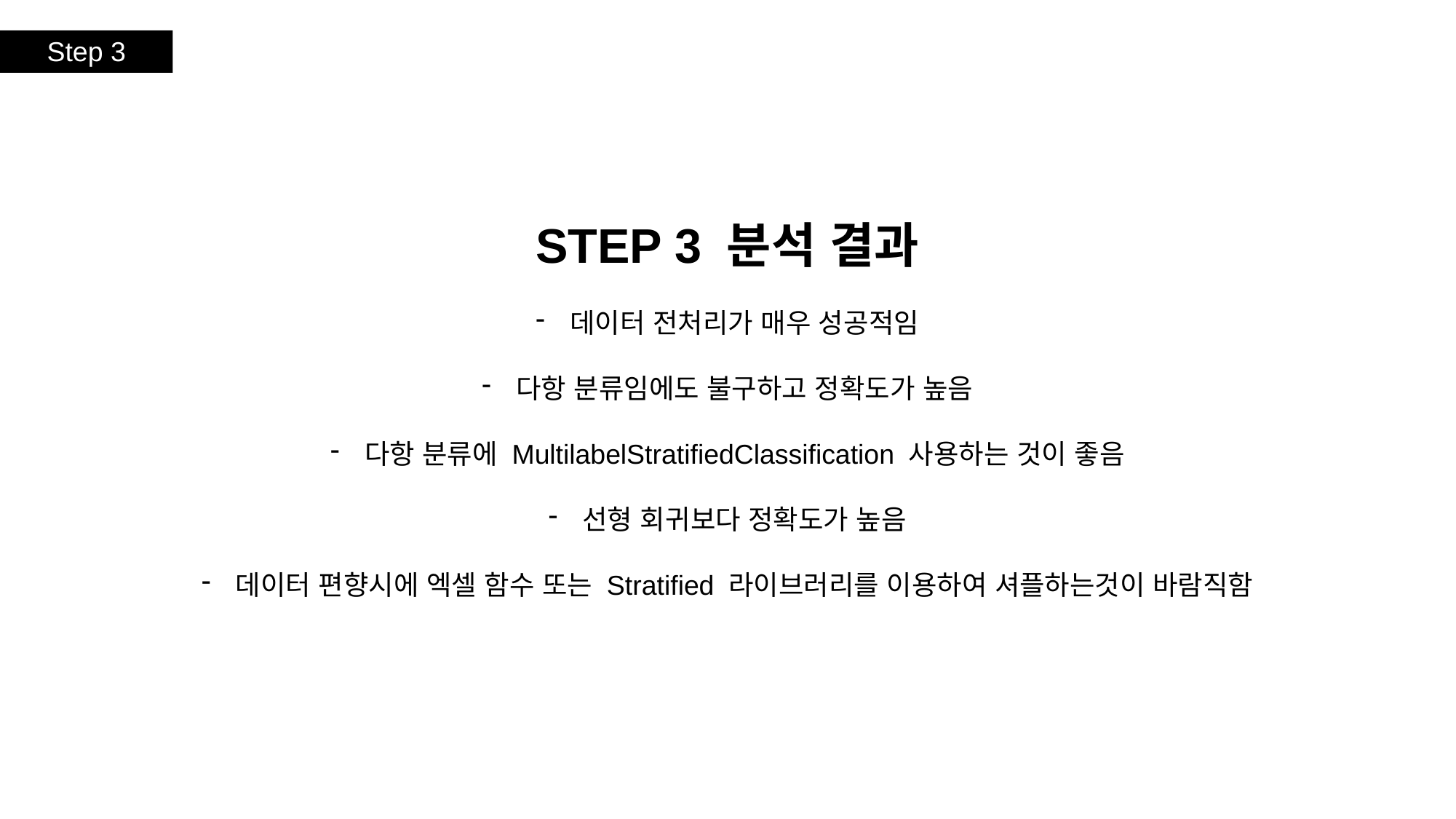

Step 3
STEP 3 분석 결과

데이터 전처리가 매우 성공적임

다항 분류임에도 불구하고 정확도가 높음

다항 분류에 MultilabelStratifiedClassification 사용하는 것이 좋음

선형 회귀보다 정확도가 높음

데이터 편향시에 엑셀 함수 또는 Stratified 라이브러리를 이용하여 셔플하는것이 바람직함